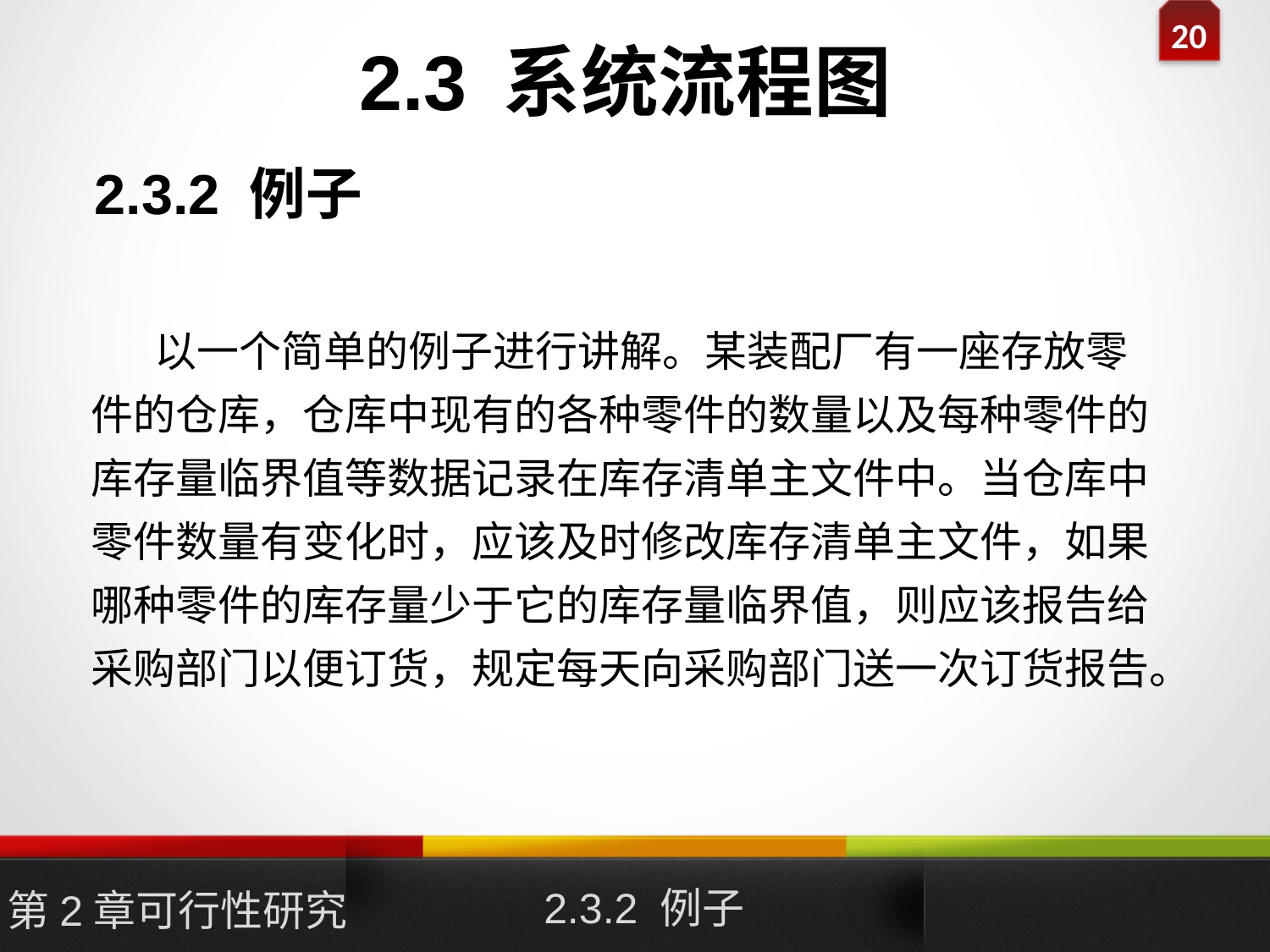

# 2.3 系统流程图
2.3.2 例子
以一个简单的例子进行讲解。某装配厂有一座存放零件的仓库，仓库中现有的各种零件的数量以及每种零件的库存量临界值等数据记录在库存清单主文件中。当仓库中零件数量有变化时，应该及时修改库存清单主文件，如果哪种零件的库存量少于它的库存量临界值，则应该报告给采购部门以便订货，规定每天向采购部门送一次订货报告。
2.3.2 例子
第2章可行性研究